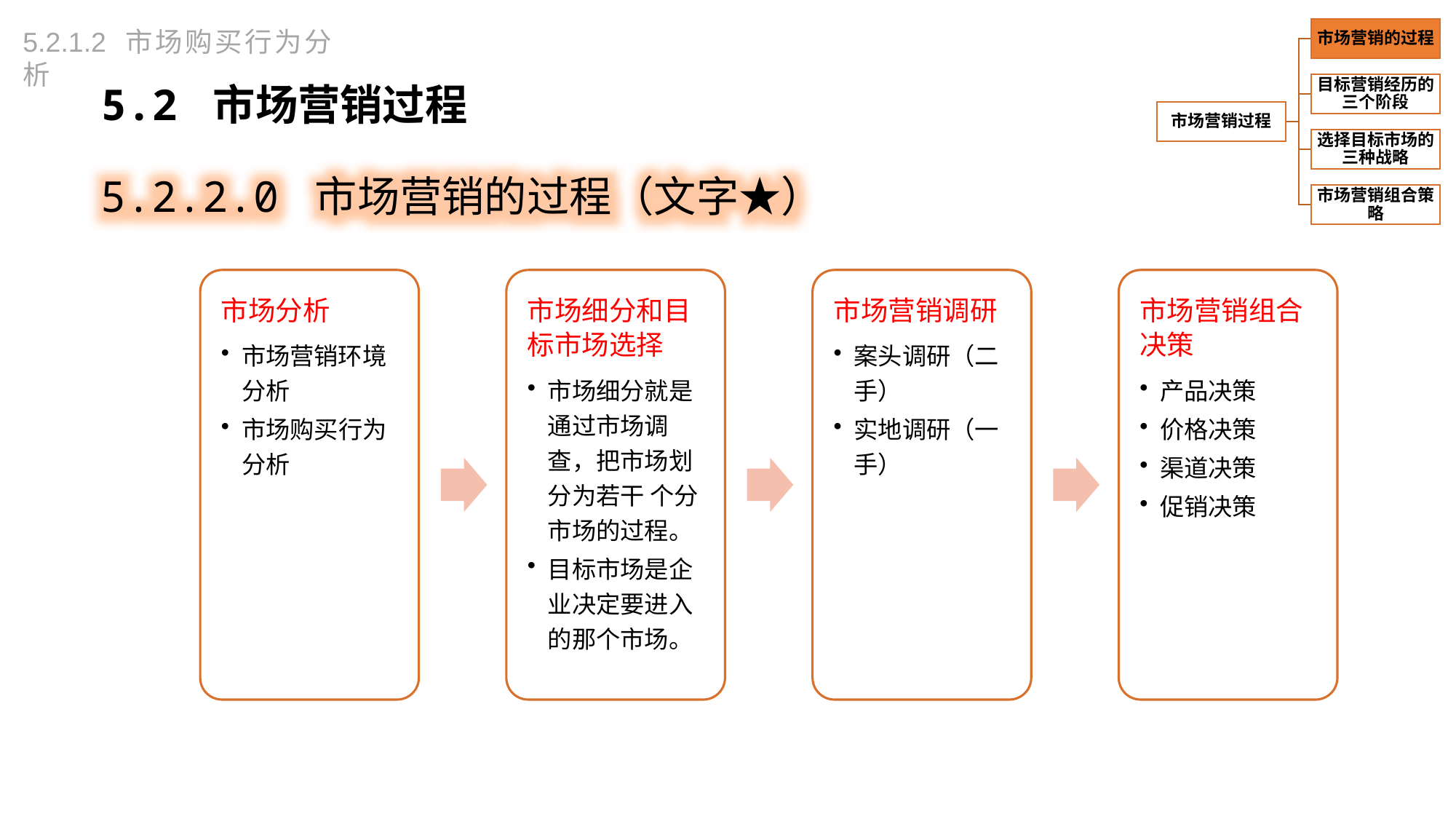

市场营销过程
市场营销的过程
目标营销经历的三个阶段
选择目标市场的三种战略
市场营销组合策略
5.2.1.2 市场购买行为分析
5.2 市场营销过程
5.2.2.0 市场营销的过程（文字★）
市场分析
市场营销环境分析
市场购买行为分析

市场细分和目标市场选择
市场细分就是通过市场调查，把市场划分为若干 个分市场的过程。
目标市场是企业决定要进入的那个市场。

市场营销调研
案头调研（二手）
实地调研（一手）

市场营销组合决策
产品决策
价格决策
渠道决策
促销决策